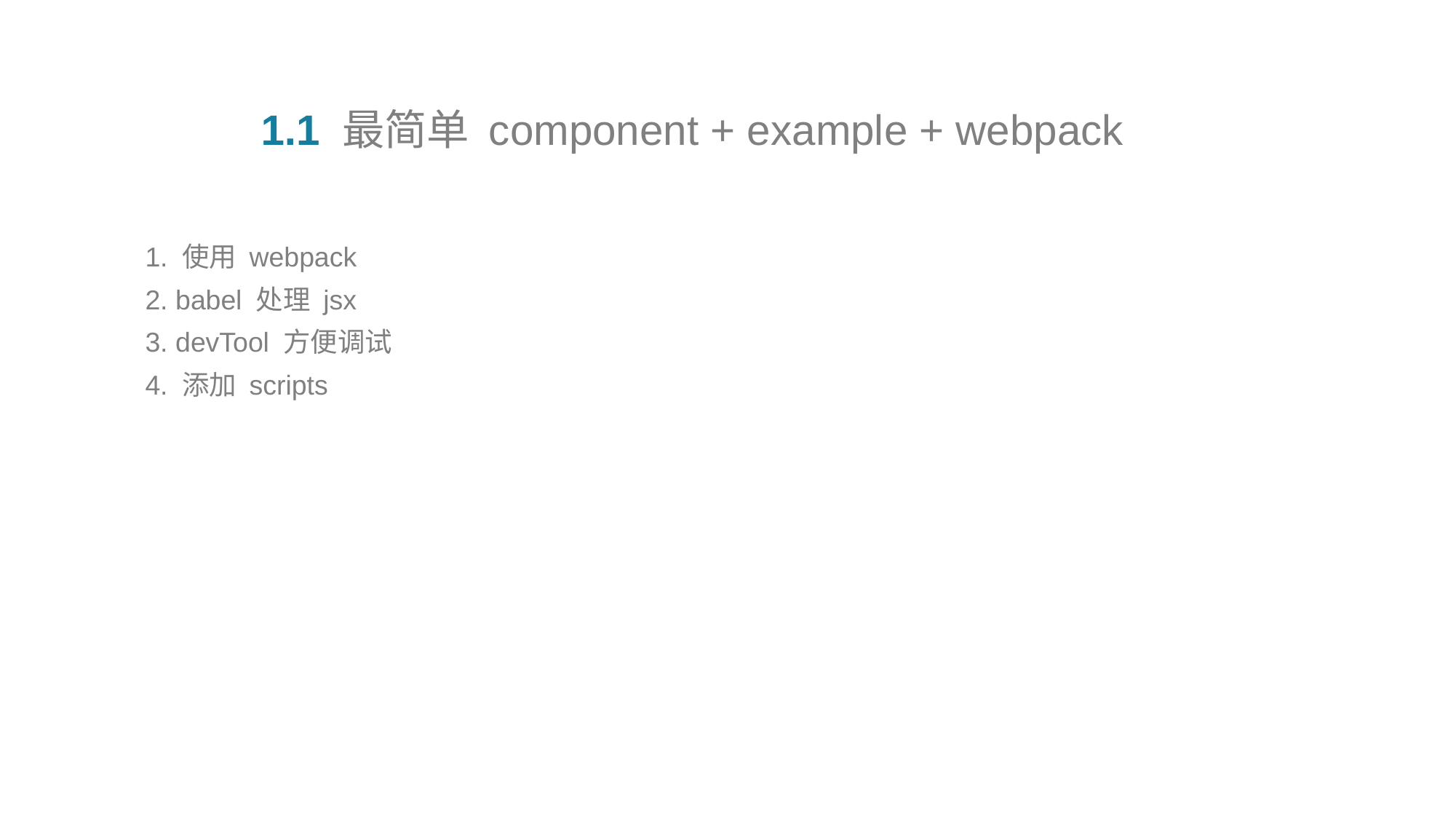

1.1 最简单 component + example + webpack

1. 使用 webpack
2. babel 处理 jsx
3. devTool 方便调试
4. 添加 scripts